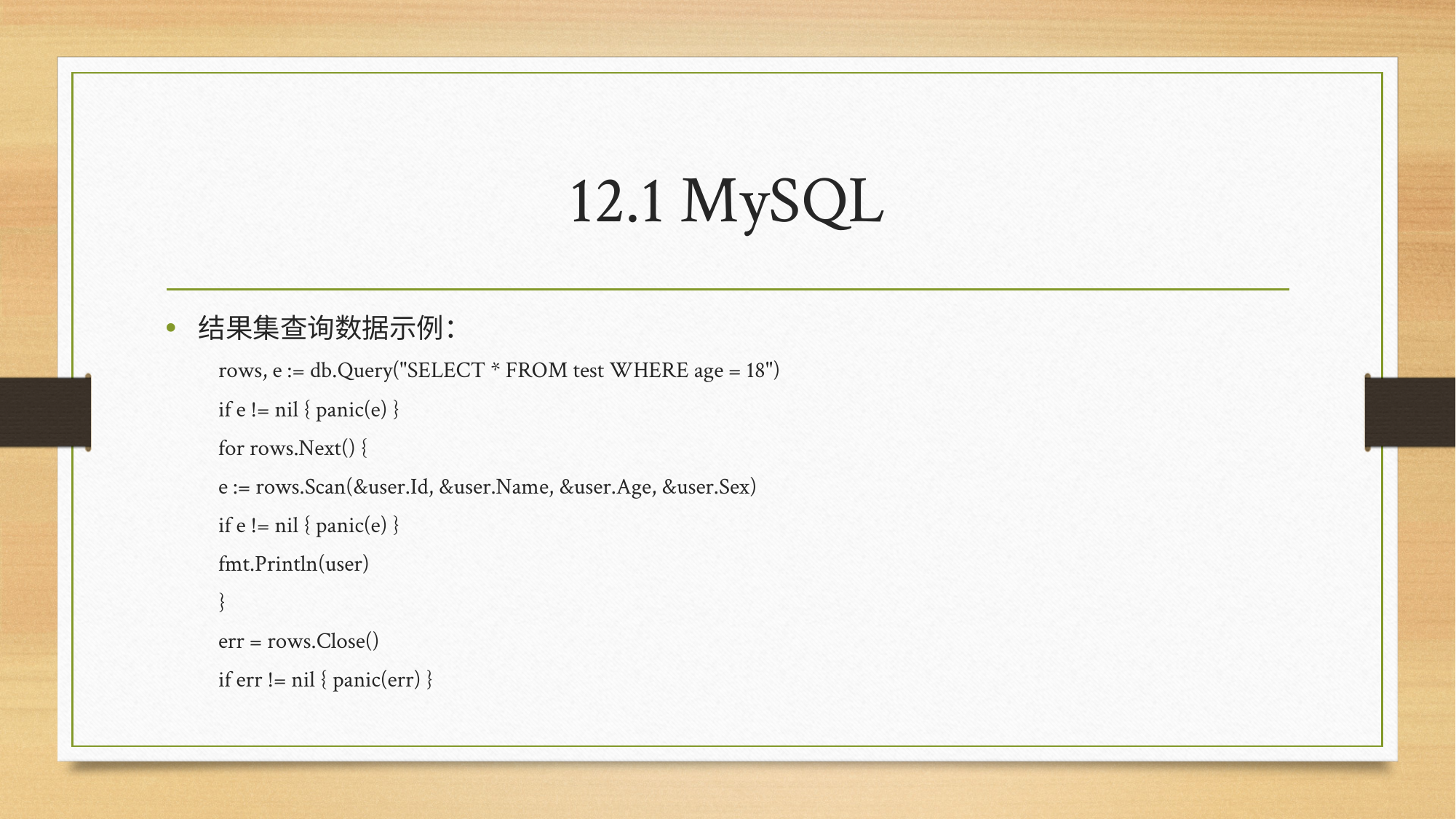

# 12.1 MySQL
结果集查询数据示例：
rows, e := db.Query("SELECT * FROM test WHERE age = 18")
if e != nil { panic(e) }
for rows.Next() {
	e := rows.Scan(&user.Id, &user.Name, &user.Age, &user.Sex)
	if e != nil { panic(e) }
	fmt.Println(user)
}
err = rows.Close()
if err != nil { panic(err) }